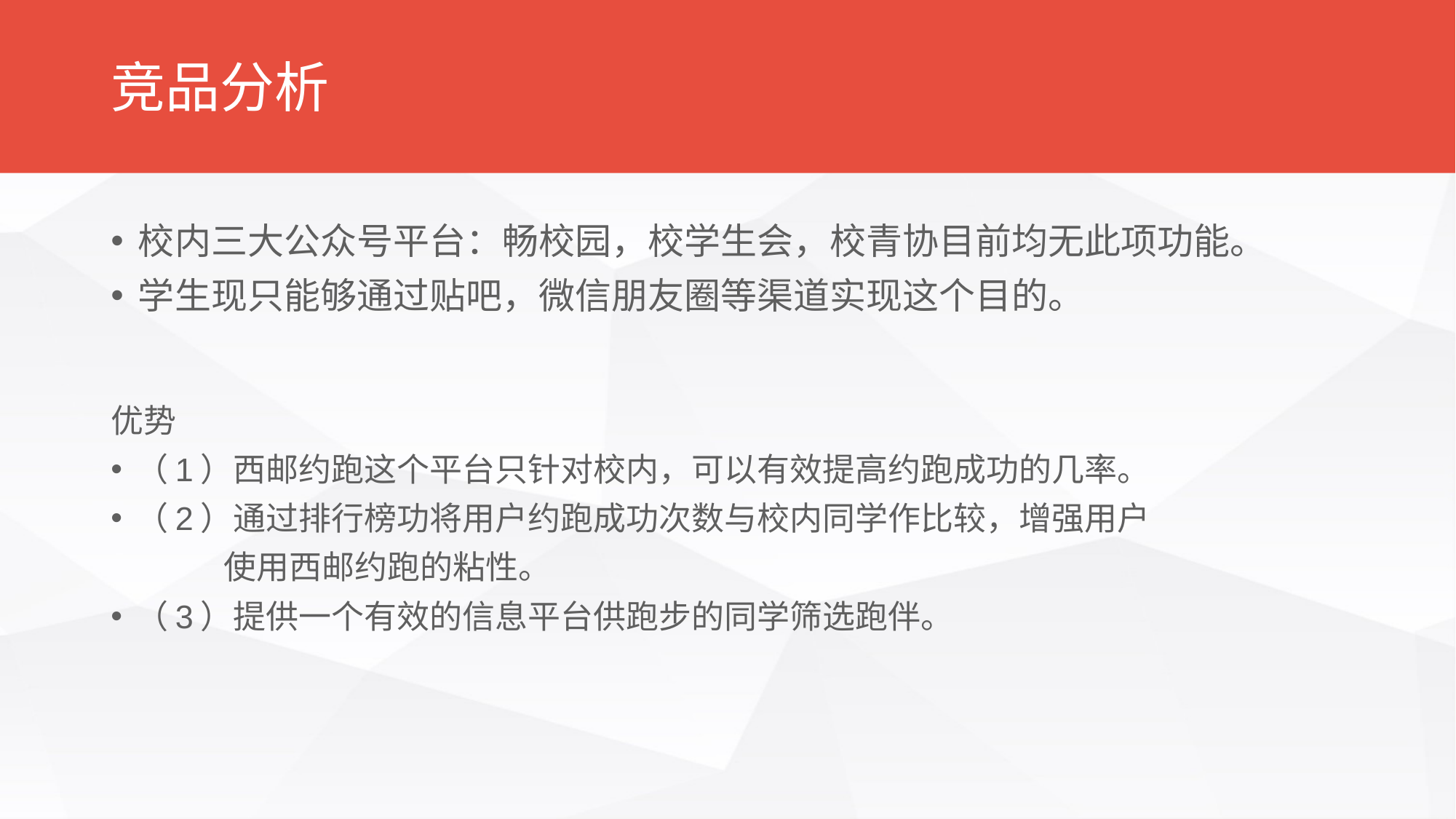

# 竞品分析
校内三大公众号平台：畅校园，校学生会，校青协目前均无此项功能。
学生现只能够通过贴吧，微信朋友圈等渠道实现这个目的。
优势
（1）西邮约跑这个平台只针对校内，可以有效提高约跑成功的几率。
（2）通过排行榜功将用户约跑成功次数与校内同学作比较，增强用户
	 使用西邮约跑的粘性。
（3）提供一个有效的信息平台供跑步的同学筛选跑伴。